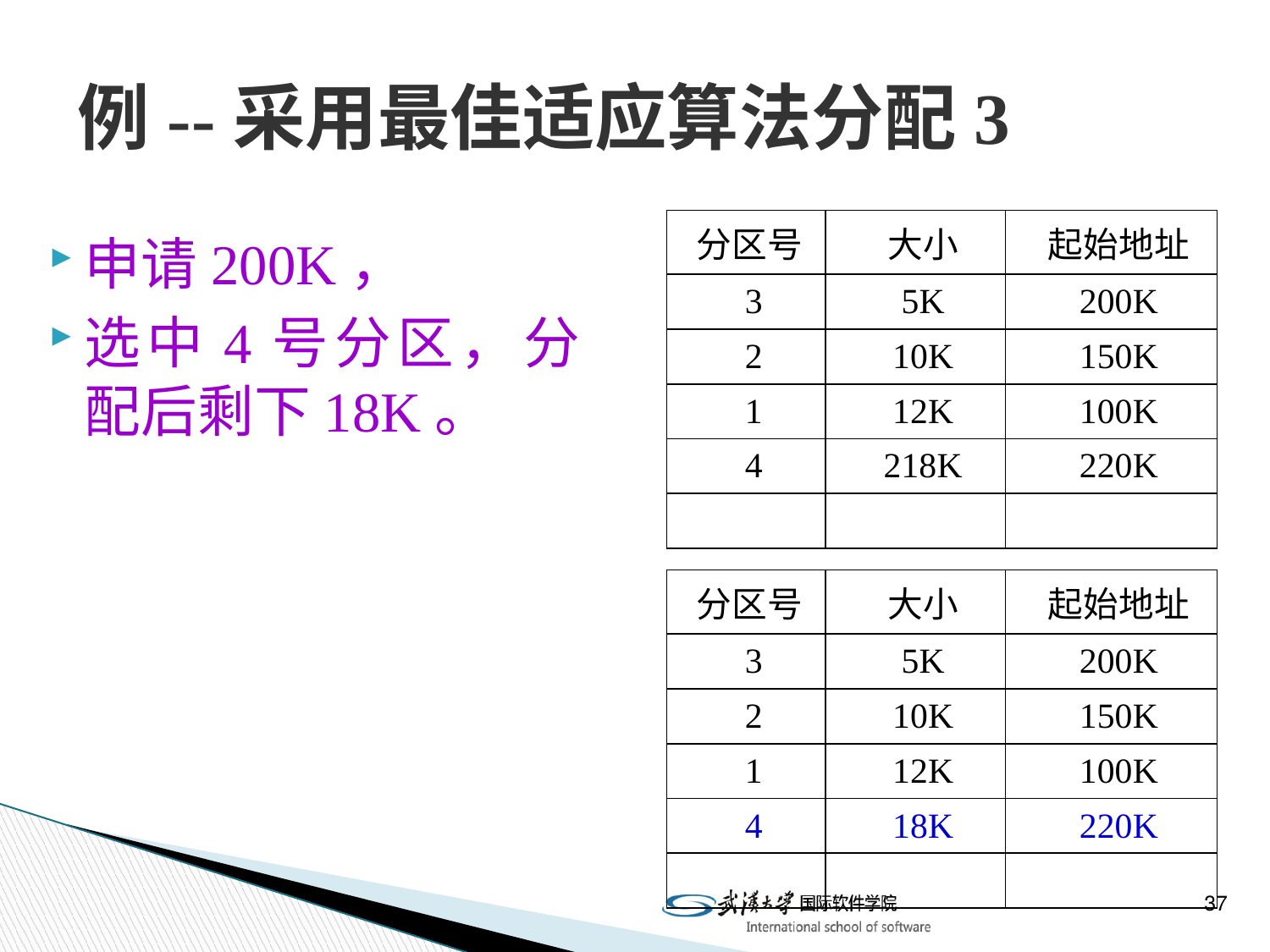

# 例--采用最佳适应算法分配3
| 分区号 | 大小 | 起始地址 |
| --- | --- | --- |
| 3 | 5K | 200K |
| 2 | 10K | 150K |
| 1 | 12K | 100K |
| 4 | 218K | 220K |
|  |  |  |
申请200K，
选中4号分区，分配后剩下18K。
| 分区号 | 大小 | 起始地址 |
| --- | --- | --- |
| 3 | 5K | 200K |
| 2 | 10K | 150K |
| 1 | 12K | 100K |
| 4 | 18K | 220K |
|  |  |  |